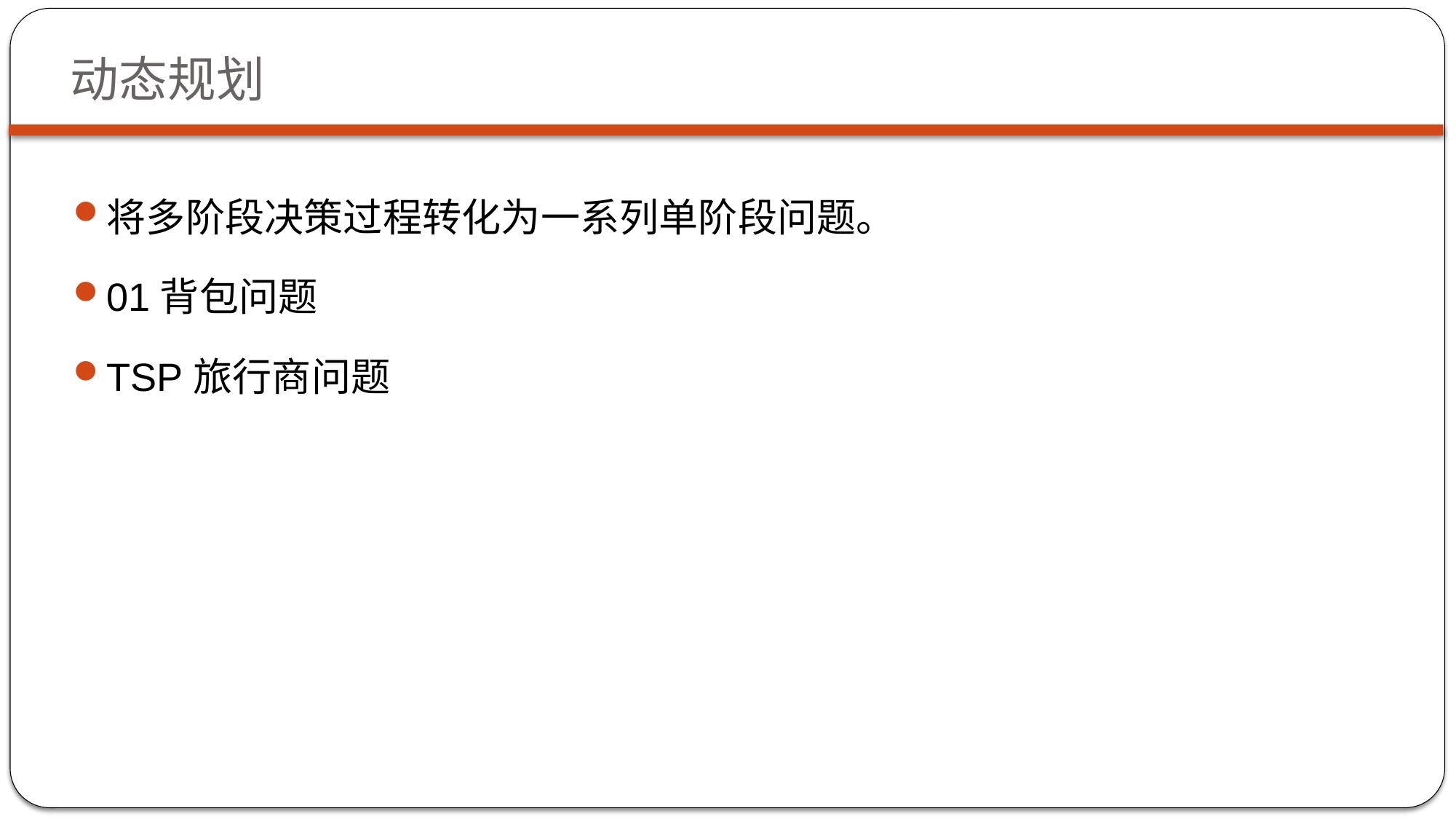

# 动态规划
将多阶段决策过程转化为一系列单阶段问题。
01背包问题
TSP旅行商问题